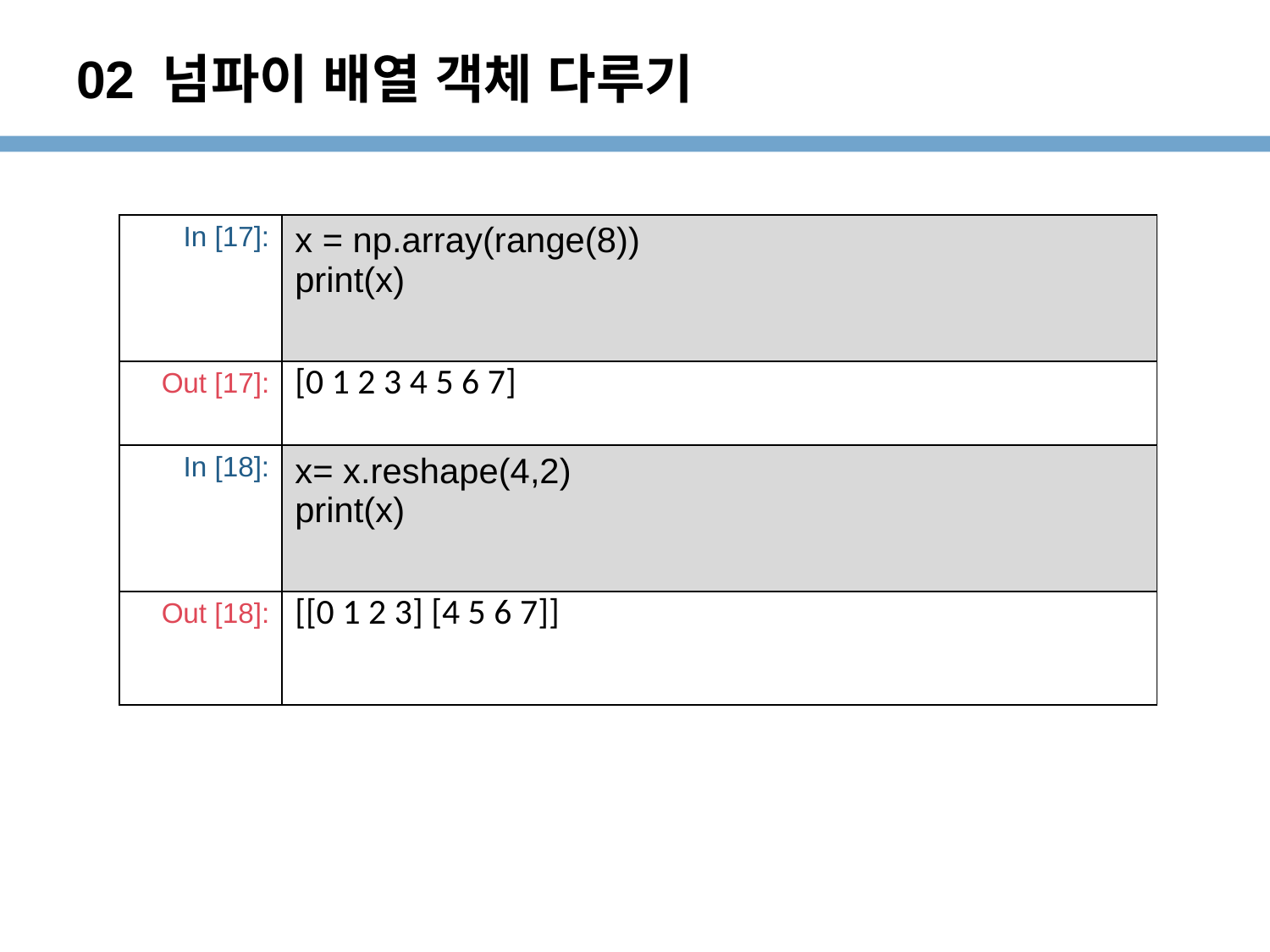

# 02 넘파이 배열 객체 다루기
| In [17]: | x = np.array(range(8)) print(x) |
| --- | --- |
| Out [17]: | [0 1 2 3 4 5 6 7] |
| In [18]: | x= x.reshape(4,2) print(x) |
| Out [18]: | [[0 1 2 3] [4 5 6 7]] |